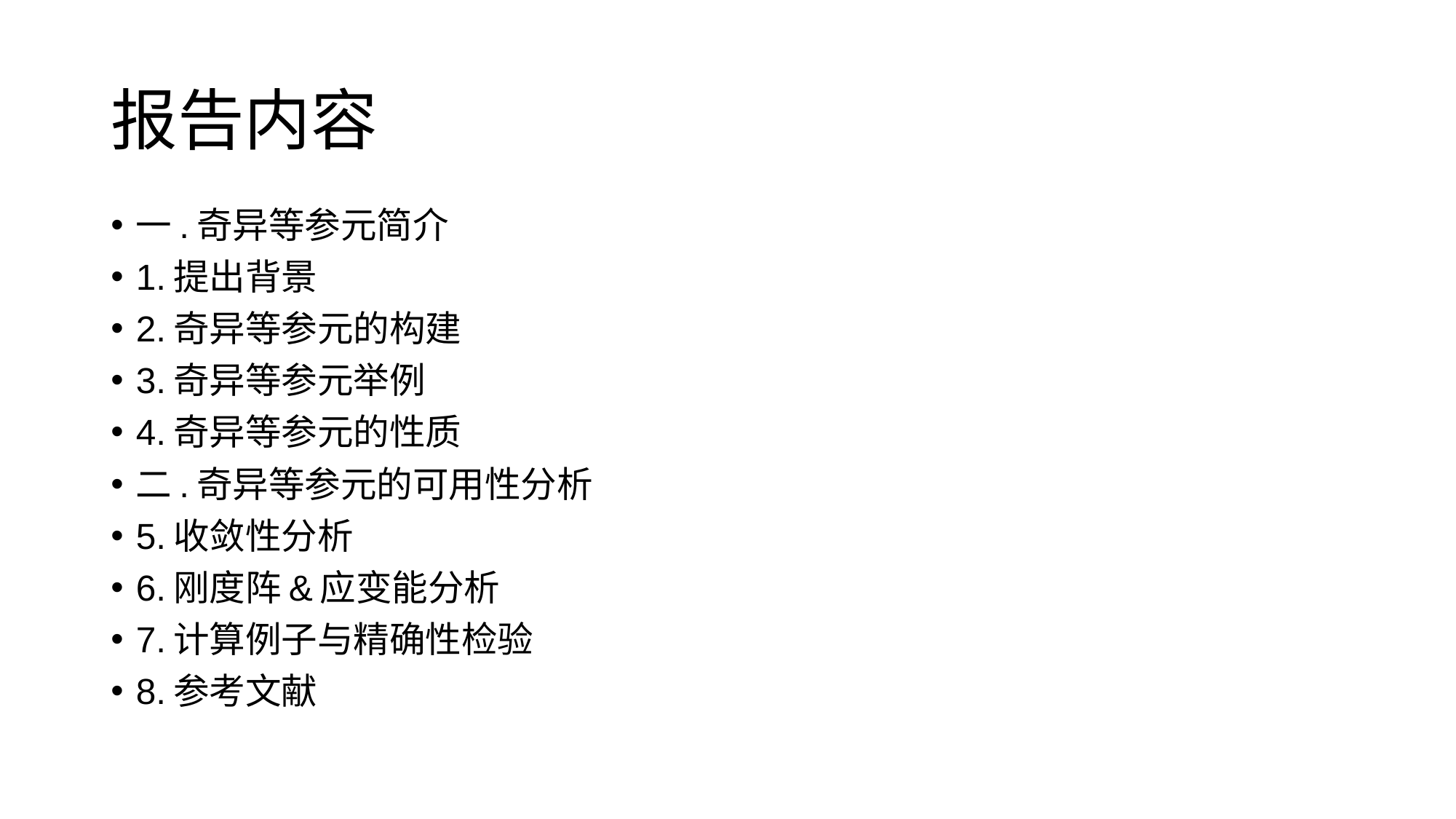

# 报告内容
一.奇异等参元简介
1.提出背景
2.奇异等参元的构建
3.奇异等参元举例
4.奇异等参元的性质
二.奇异等参元的可用性分析
5.收敛性分析
6.刚度阵&应变能分析
7.计算例子与精确性检验
8.参考文献